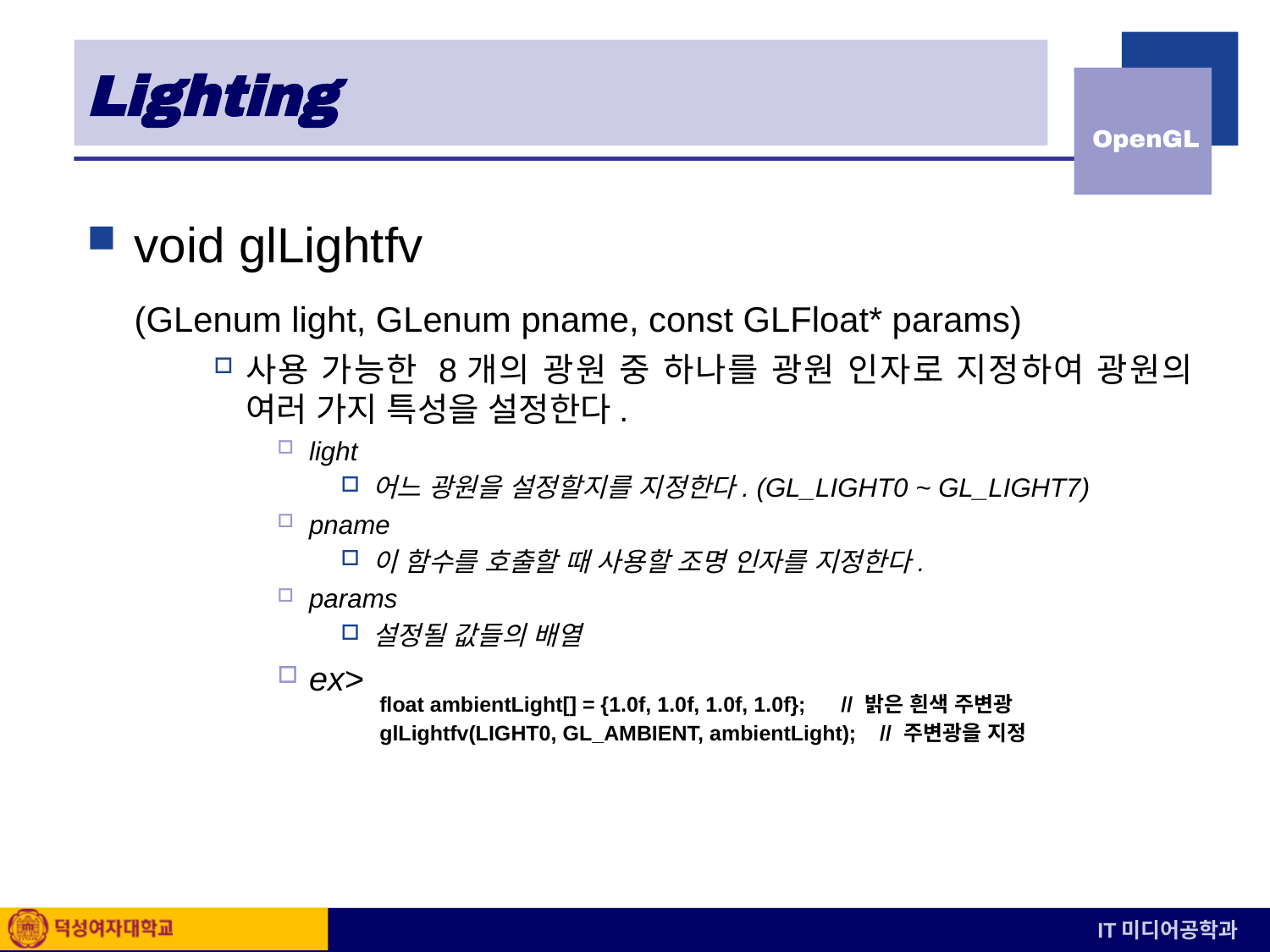

# Lighting
void glLightfv
	(GLenum light, GLenum pname, const GLFloat* params)
사용 가능한 8개의 광원 중 하나를 광원 인자로 지정하여 광원의 여러 가지 특성을 설정한다.
light
어느 광원을 설정할지를 지정한다. (GL_LIGHT0 ~ GL_LIGHT7)
pname
이 함수를 호출할 때 사용할 조명 인자를 지정한다.
params
설정될 값들의 배열
ex>

float ambientLight[] = {1.0f, 1.0f, 1.0f, 1.0f};      // 밝은 흰색 주변광
glLightfv(LIGHT0, GL_AMBIENT, ambientLight);    // 주변광을 지정